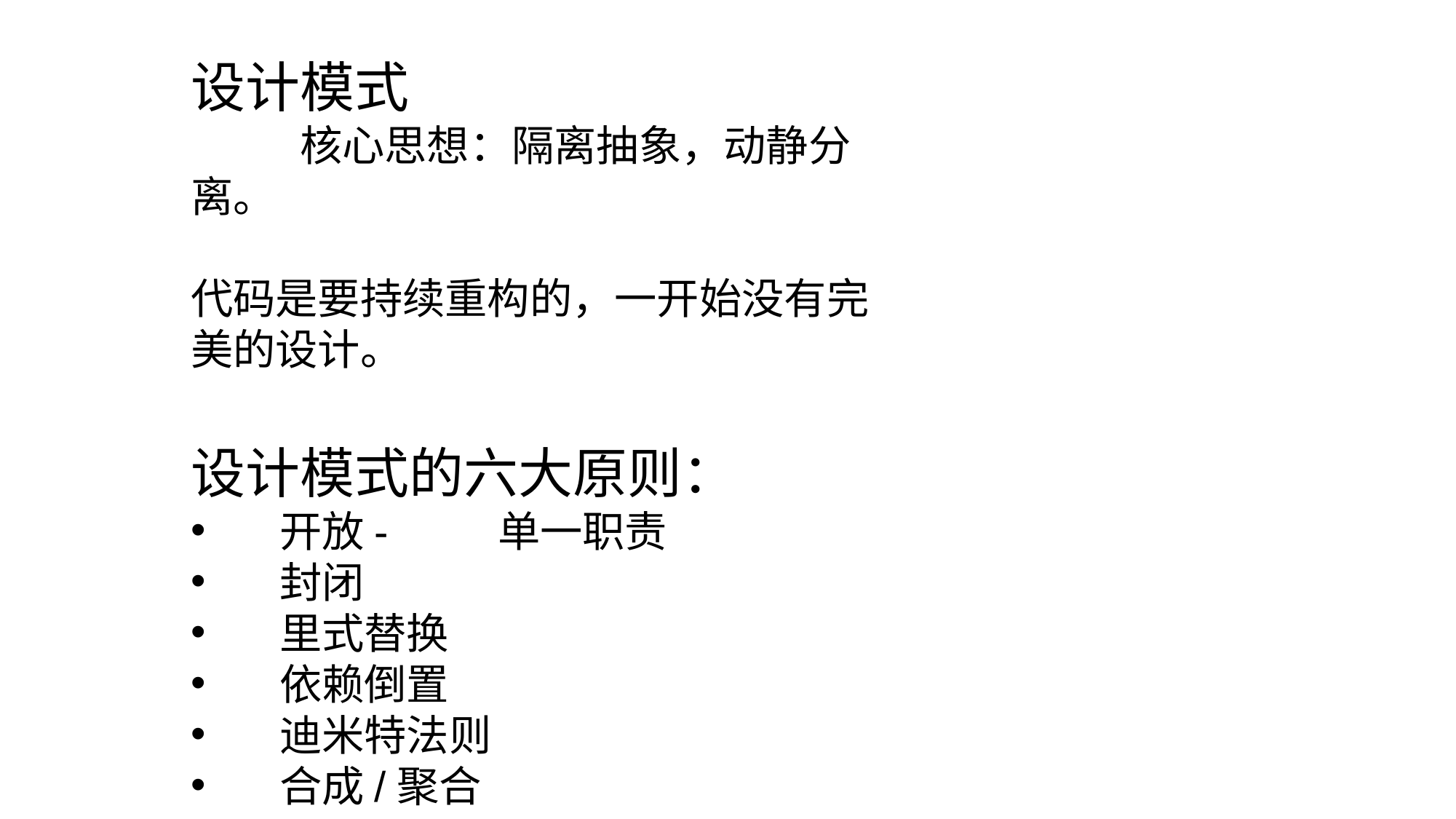

设计模式
	核心思想：隔离抽象，动静分离。

代码是要持续重构的，一开始没有完美的设计。

设计模式的六大原则：
开放-	单一职责
封闭
里式替换
依赖倒置
迪米特法则
合成/聚合